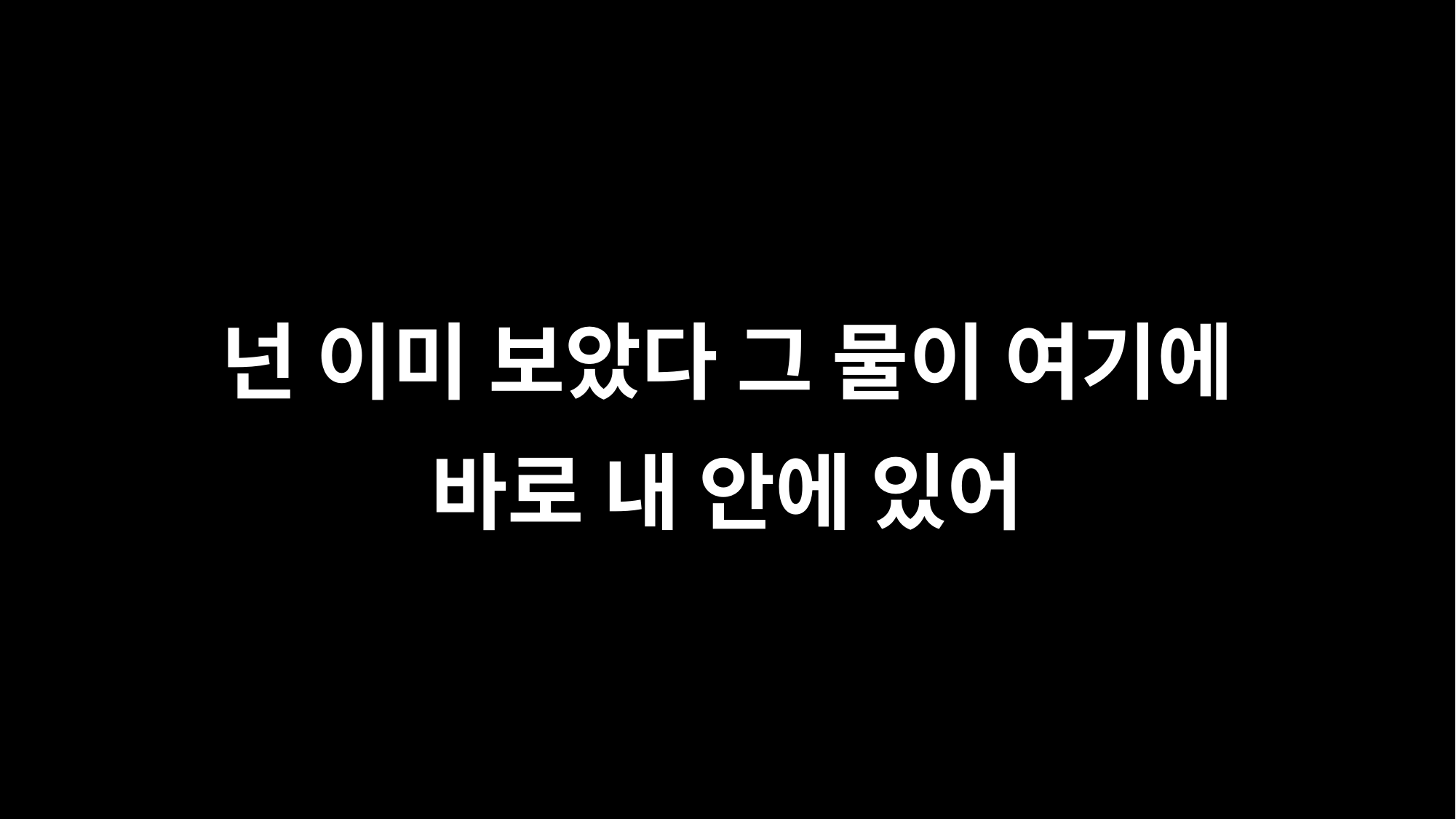

넌 이미 보았다 그 물이 여기에
바로 내 안에 있어